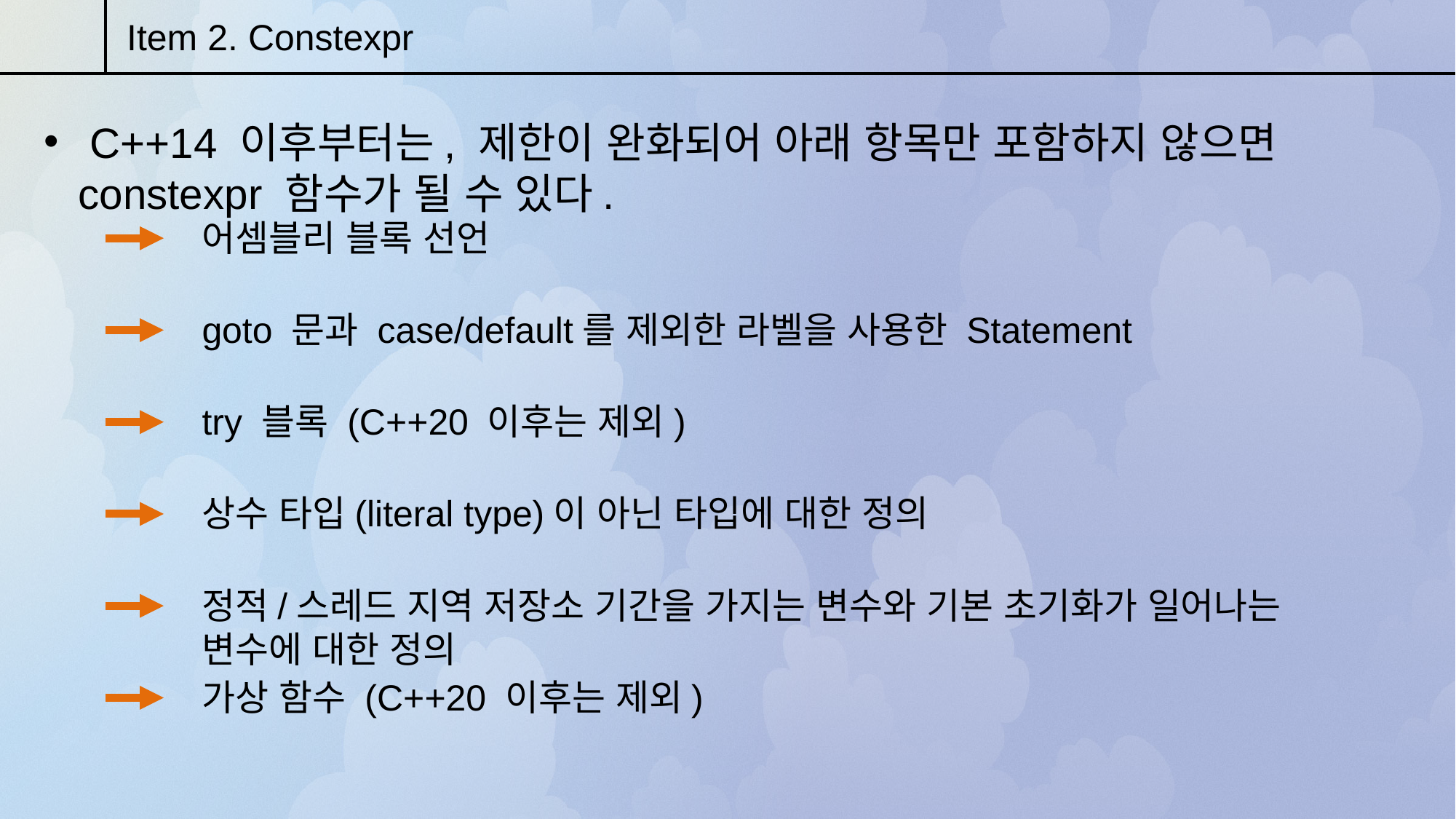

Item 2. Constexpr
 C++14 이후부터는, 제한이 완화되어 아래 항목만 포함하지 않으면 constexpr 함수가 될 수 있다.
어셈블리 블록 선언
goto 문과 case/default를 제외한 라벨을 사용한 Statement
try 블록 (C++20 이후는 제외)
상수 타입(literal type)이 아닌 타입에 대한 정의
정적/스레드 지역 저장소 기간을 가지는 변수와 기본 초기화가 일어나는 변수에 대한 정의
가상 함수 (C++20 이후는 제외)